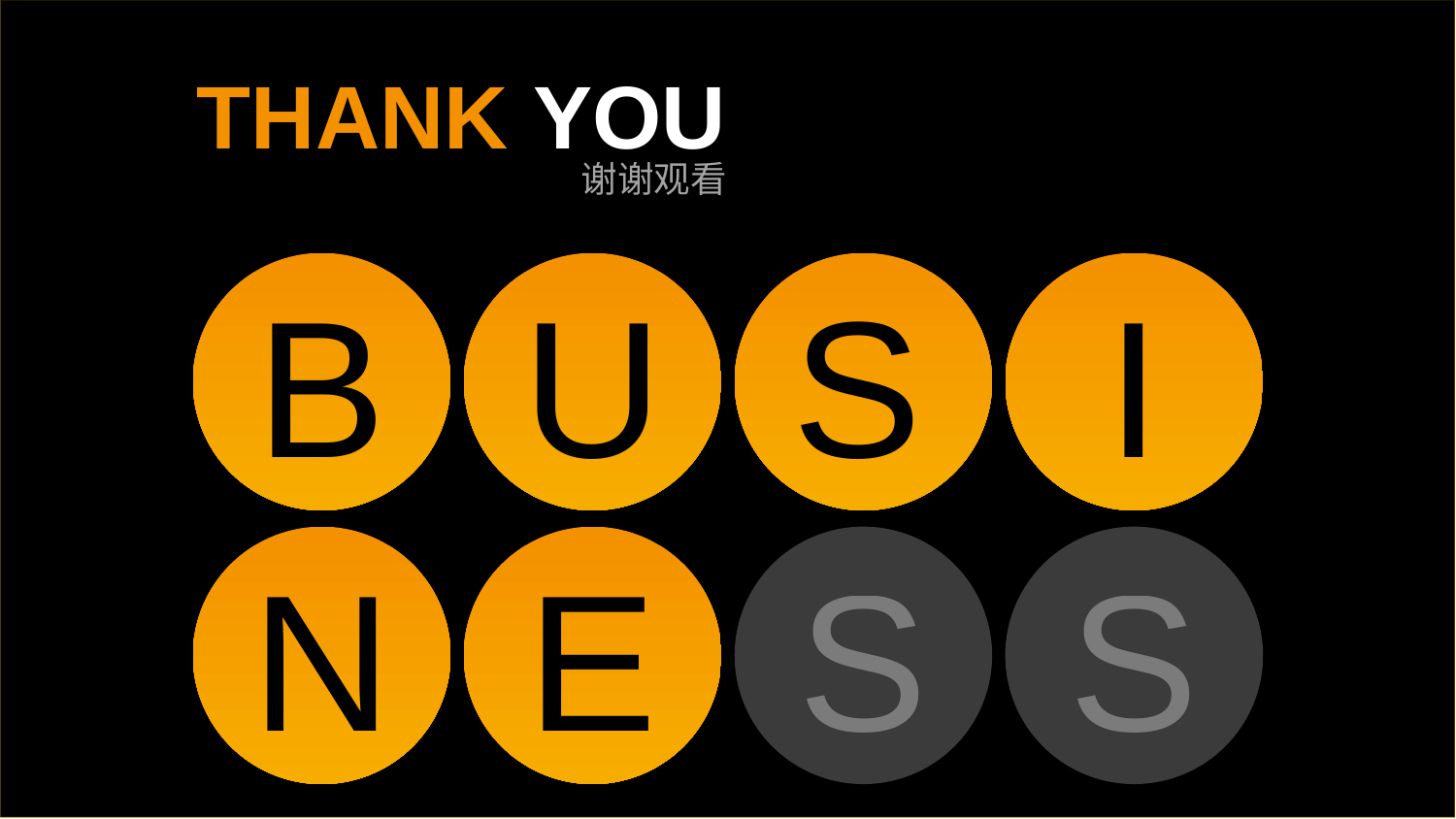

THANK YOU
谢谢观看

B
U
S
I

N
E
S
S